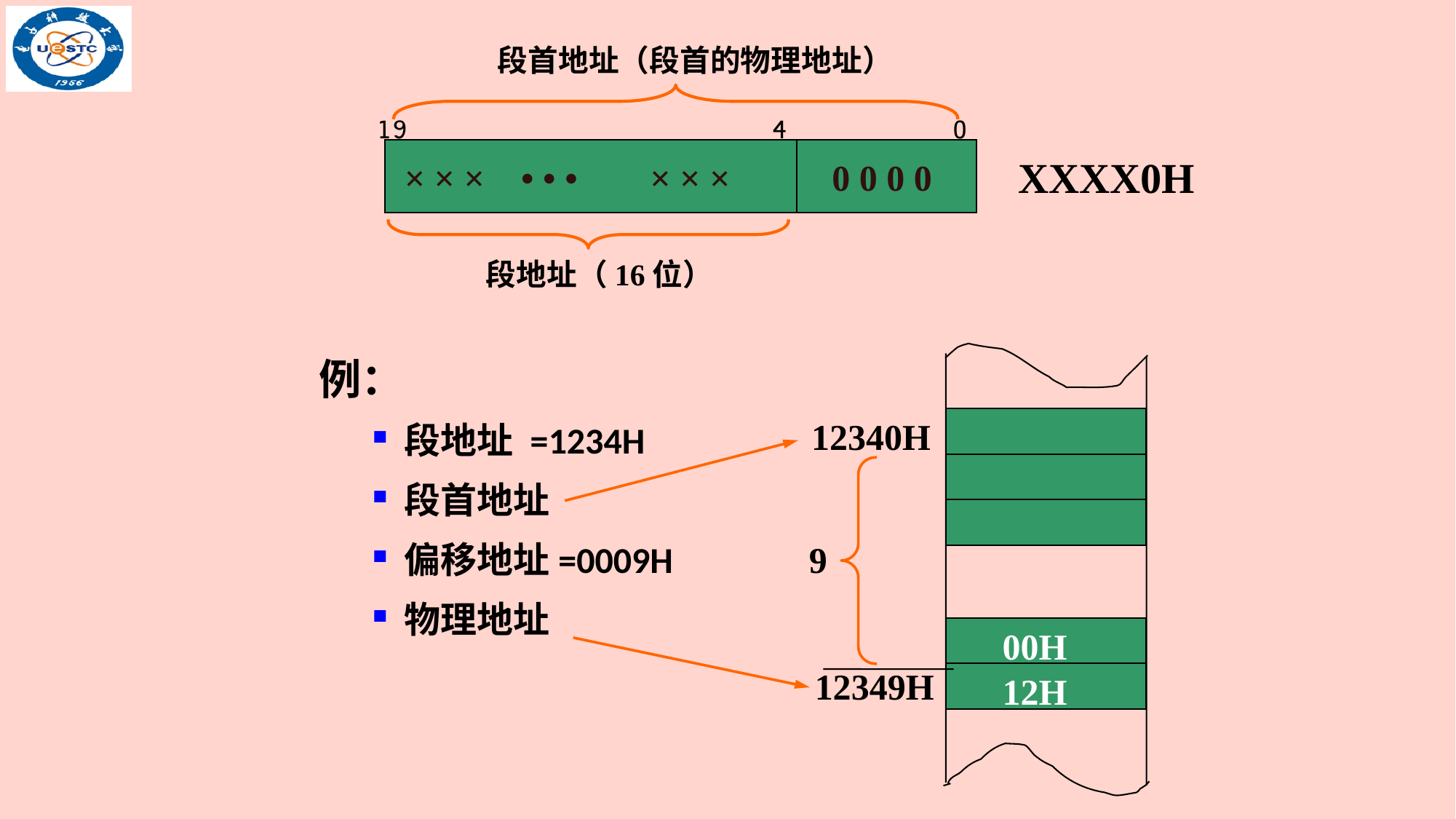

段首地址（段首的物理地址）
19
4
0

× × ×    • • •
0 0 0 0
× × ×
XXXX0H

段地址（16位）
例：
段地址 =1234H
段首地址
偏移地址=0009H
物理地址

00H

12H

12340H

9

12349H